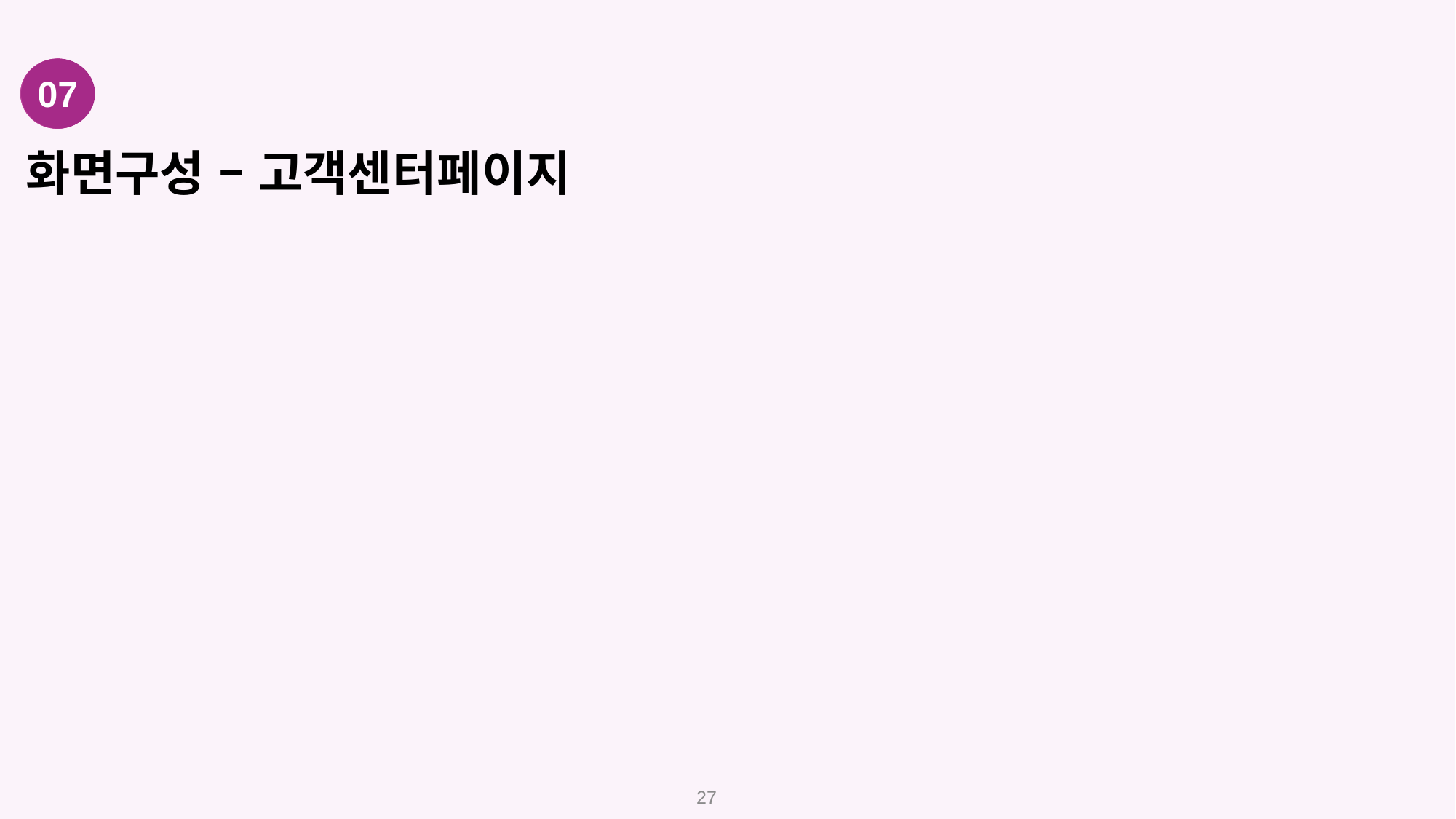

# 화면구성 – 고객센터페이지

07

05

06

03
27